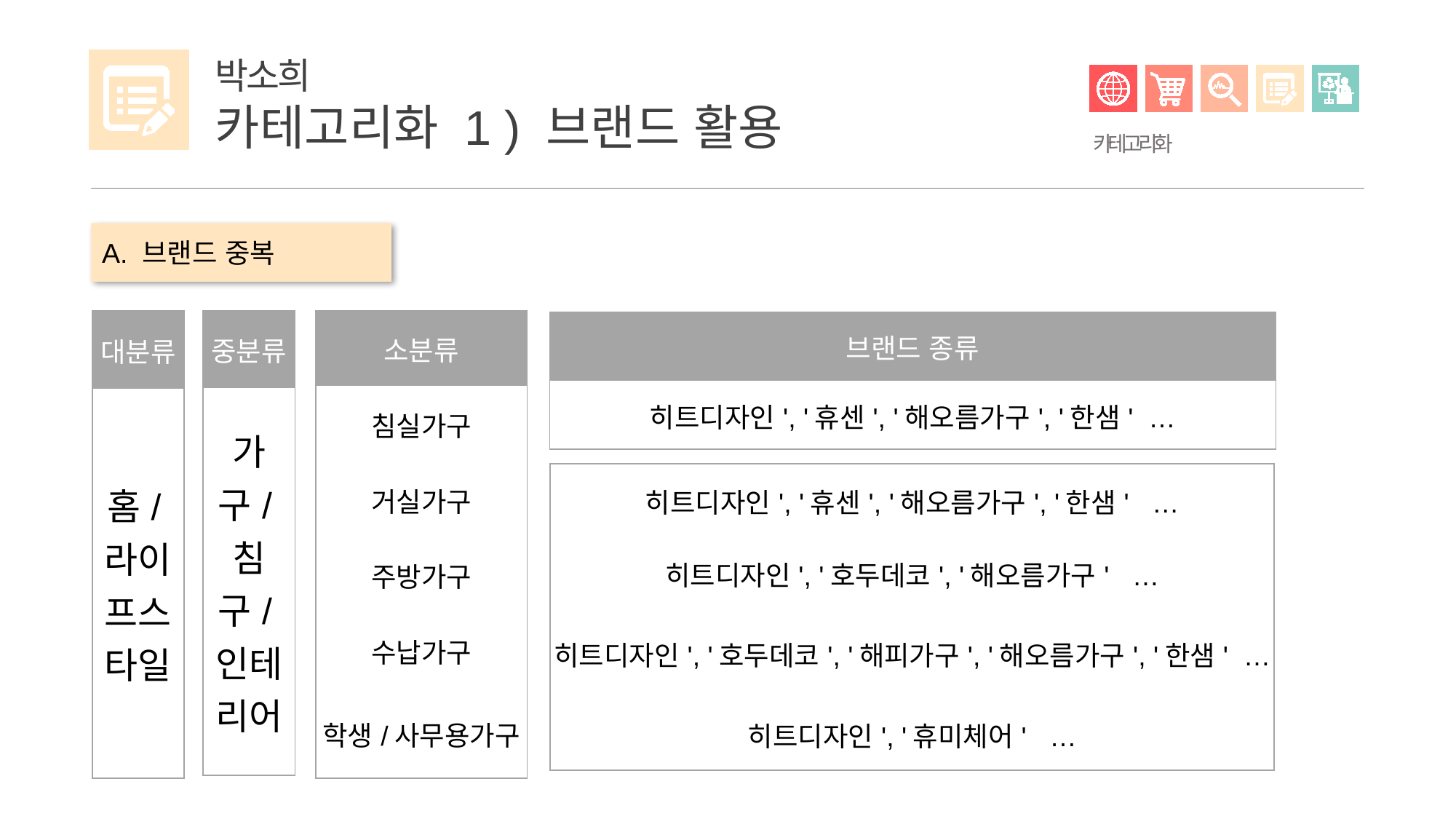

박소희
카테고리화 1 ) 브랜드 활용

카테고리화
A. 브랜드 중복
| 소분류 |
| --- |
| 침실가구 |
| 거실가구 |
| 주방가구 |
| 수납가구 |
| 학생/사무용가구 |
| 중분류 |
| --- |
| 가구/침구/인테리어 |
| 대분류 |
| --- |
| 홈/라이프스타일 |
| 브랜드 종류 |
| --- |
| 히트디자인', '휴센', '해오름가구', '한샘' … |
| 히트디자인', '휴센', '해오름가구', '한샘' … |
| --- |
| 히트디자인', '호두데코', '해오름가구' … |
| 히트디자인', '호두데코', '해피가구', '해오름가구', '한샘' … |
| 히트디자인', '휴미체어' … |